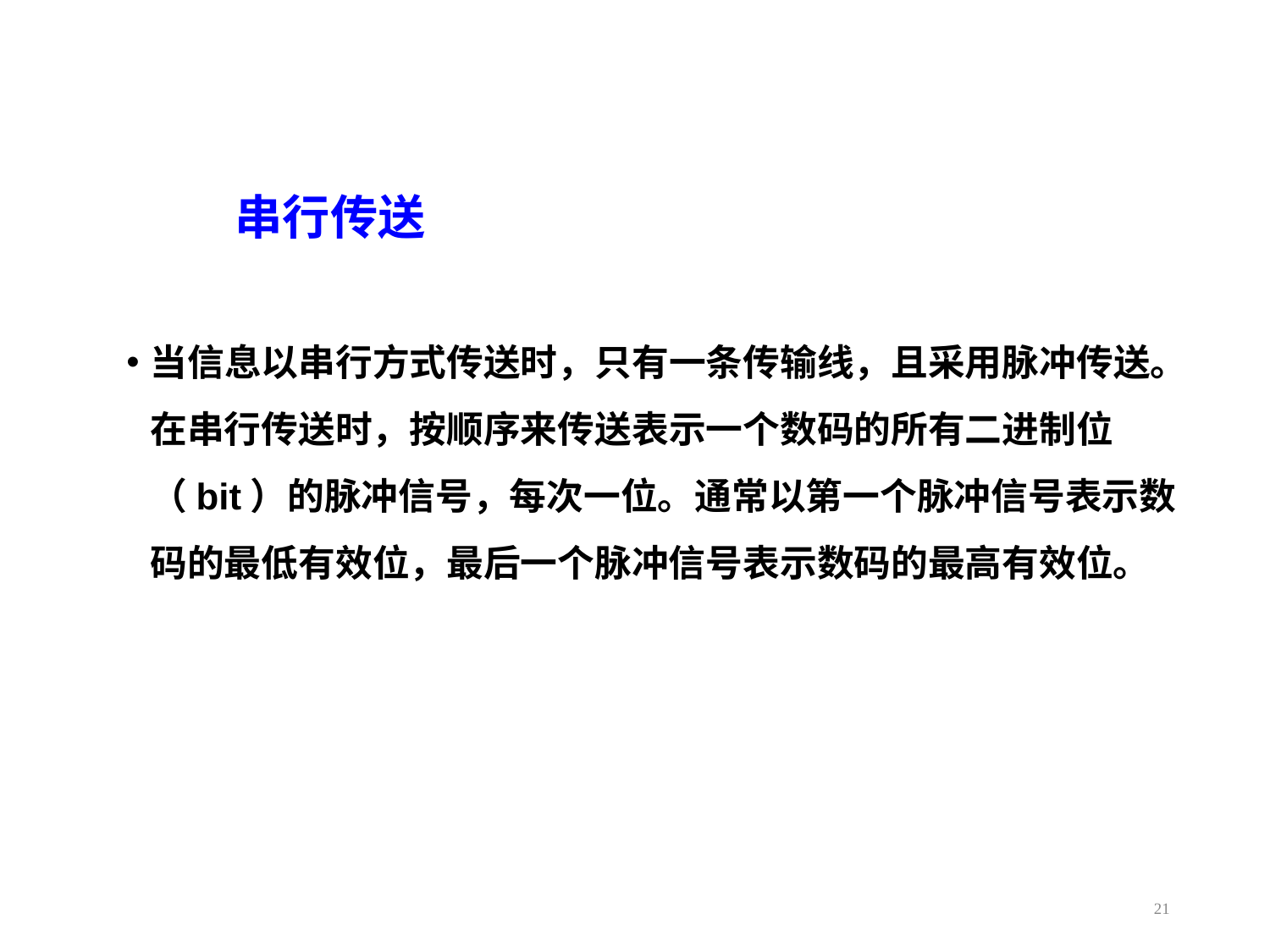

# 串行传送
当信息以串行方式传送时，只有一条传输线，且采用脉冲传送。在串行传送时，按顺序来传送表示一个数码的所有二进制位（bit）的脉冲信号，每次一位。通常以第一个脉冲信号表示数码的最低有效位，最后一个脉冲信号表示数码的最高有效位。
21